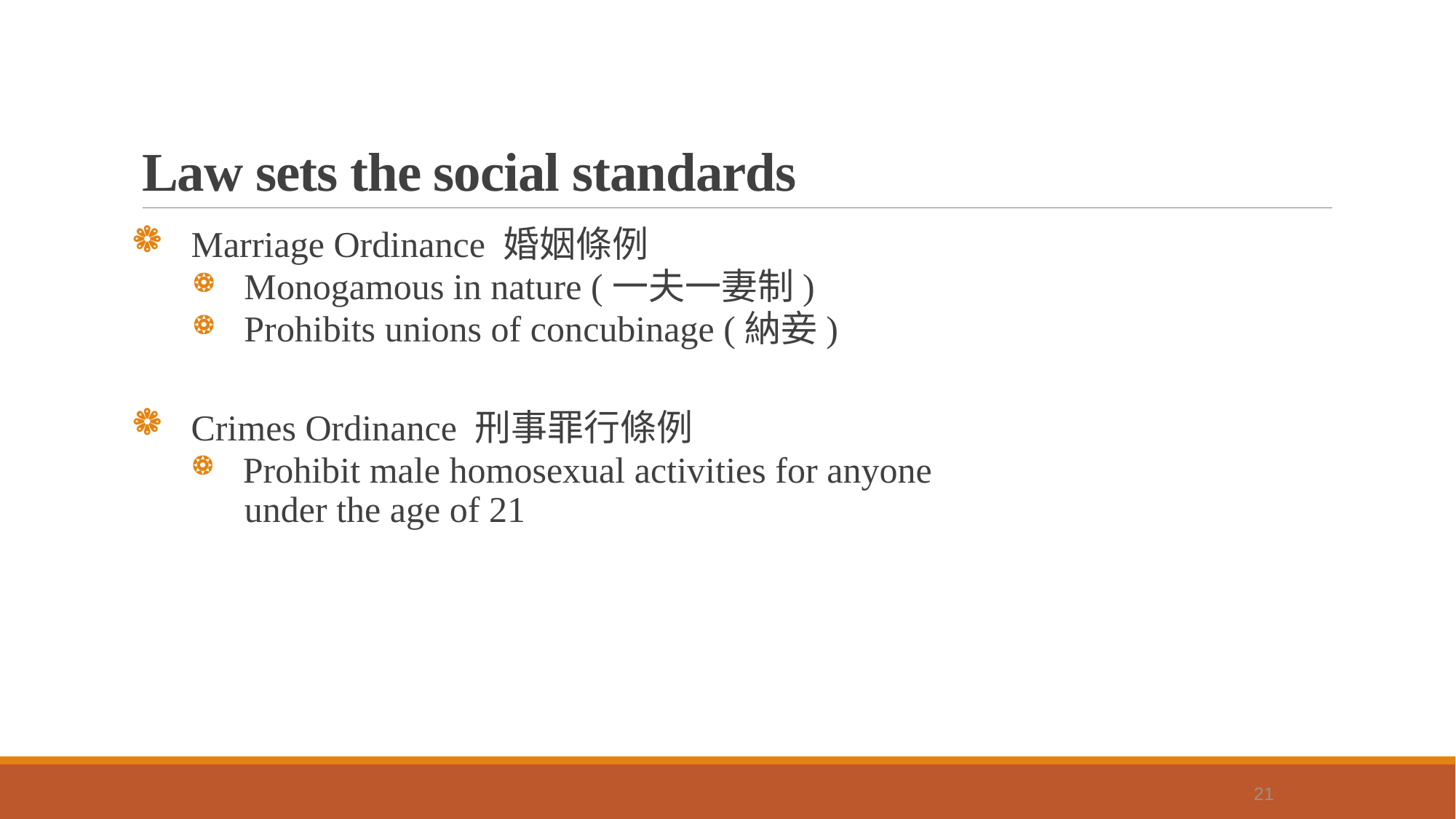

# Law sets the social standards
   Marriage Ordinance 婚姻條例
   Monogamous in nature (一夫一妻制)
   Prohibits unions of concubinage (納妾)

   Crimes Ordinance 刑事罪行條例
   Prohibit male homosexual activities for anyone
      under the age of 21

            21